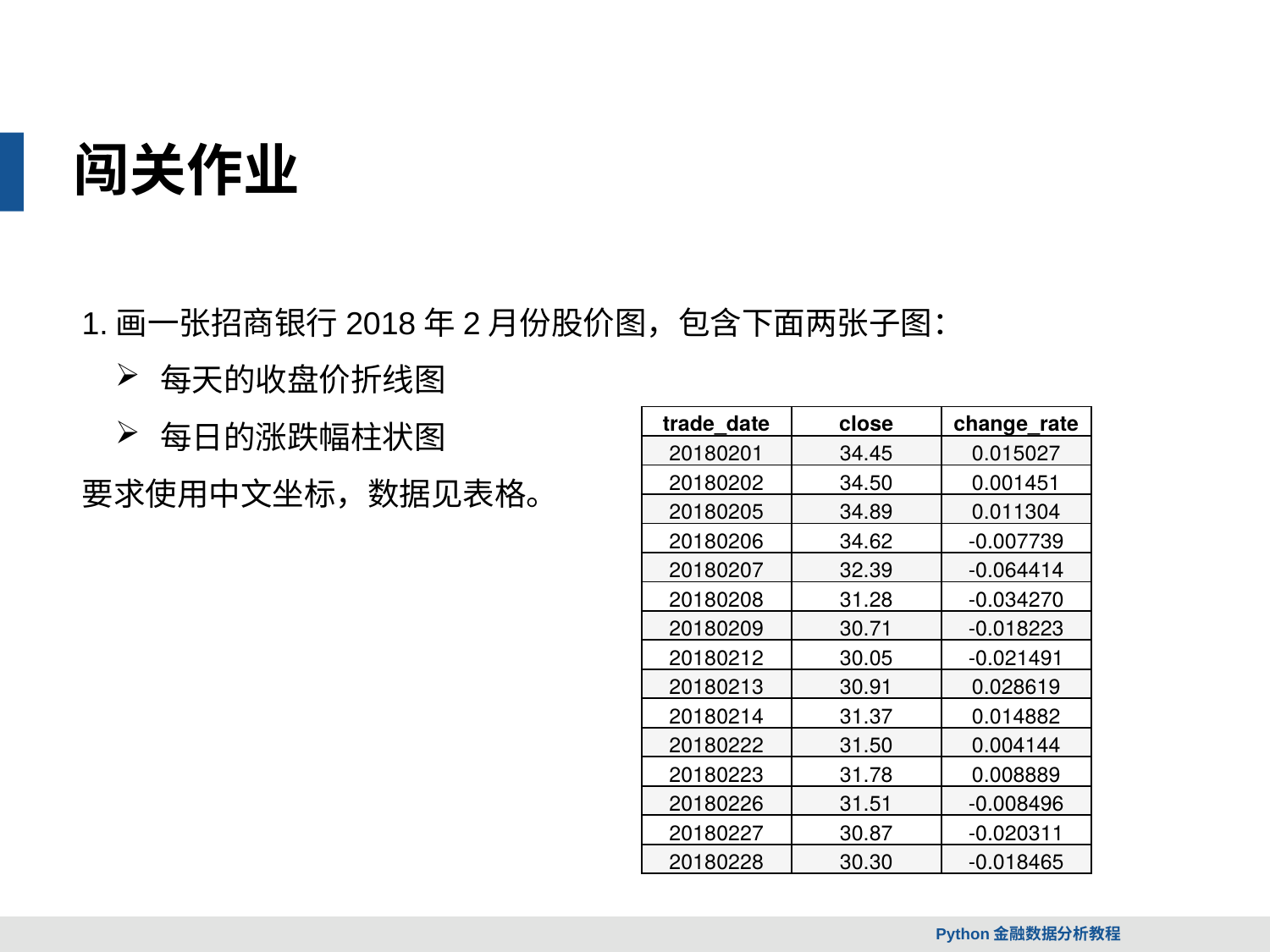

闯关作业
1.画一张招商银行2018年2月份股价图，包含下面两张子图：
 每天的收盘价折线图
 每日的涨跌幅柱状图
要求使用中文坐标，数据见表格。
| trade\_date | close | change\_rate |
| --- | --- | --- |
| 20180201 | 34.45 | 0.015027 |
| 20180202 | 34.50 | 0.001451 |
| 20180205 | 34.89 | 0.011304 |
| 20180206 | 34.62 | -0.007739 |
| 20180207 | 32.39 | -0.064414 |
| 20180208 | 31.28 | -0.034270 |
| 20180209 | 30.71 | -0.018223 |
| 20180212 | 30.05 | -0.021491 |
| 20180213 | 30.91 | 0.028619 |
| 20180214 | 31.37 | 0.014882 |
| 20180222 | 31.50 | 0.004144 |
| 20180223 | 31.78 | 0.008889 |
| 20180226 | 31.51 | -0.008496 |
| 20180227 | 30.87 | -0.020311 |
| 20180228 | 30.30 | -0.018465 |
Python金融数据分析教程